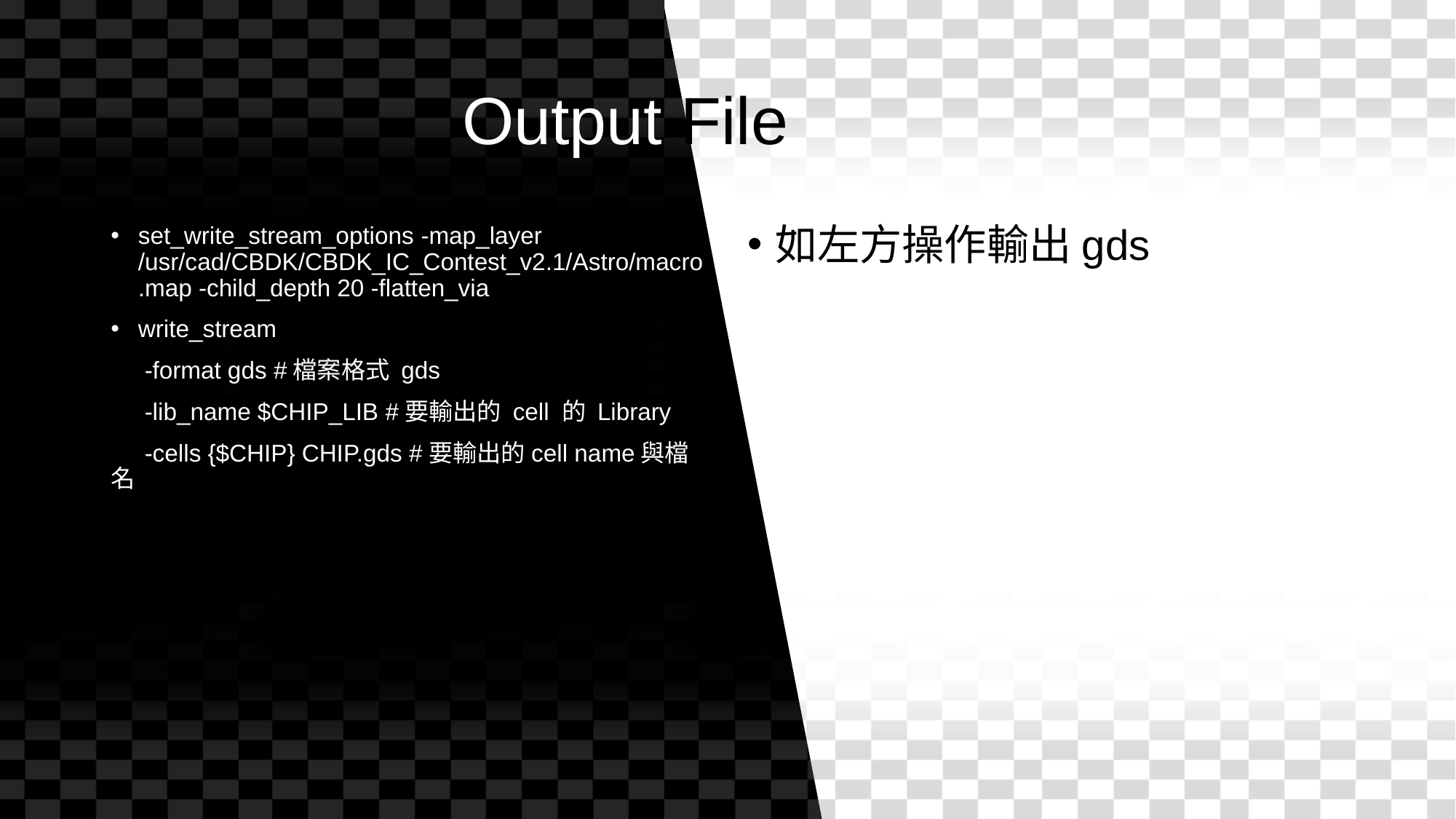

# Output File
set_write_stream_options -map_layer /usr/cad/CBDK/CBDK_IC_Contest_v2.1/Astro/macro.map -child_depth 20 -flatten_via
write_stream
     -format gds #檔案格式 gds
     -lib_name $CHIP_LIB #要輸出的 cell 的 Library
     -cells {$CHIP} CHIP.gds #要輸出的cell name與檔名
如左方操作輸出gds